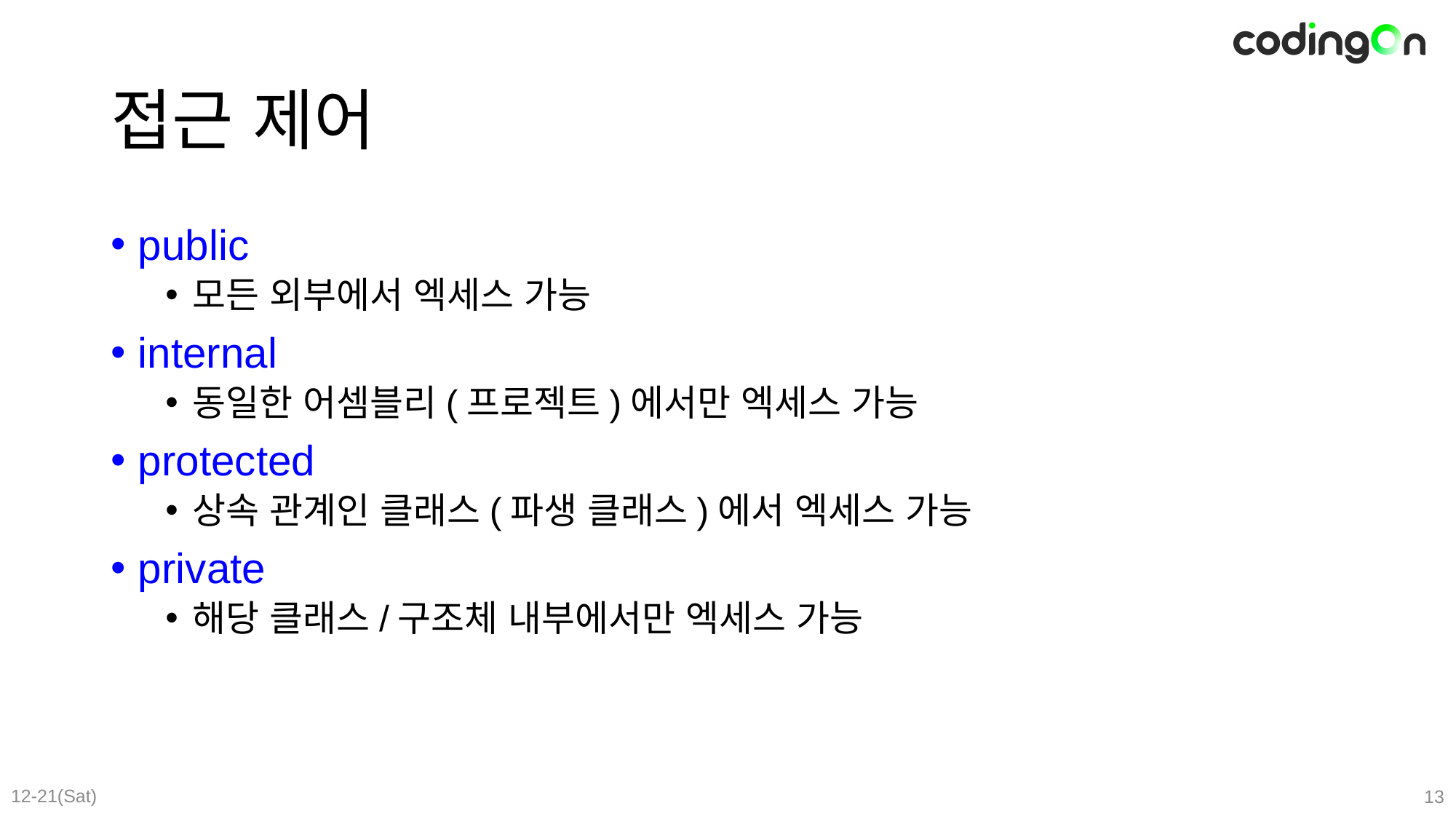

# 접근 제어
public
모든 외부에서 엑세스 가능
internal
동일한 어셈블리(프로젝트)에서만 엑세스 가능
protected
상속 관계인 클래스(파생 클래스)에서 엑세스 가능
private
해당 클래스/구조체 내부에서만 엑세스 가능
12-21(Sat)
13